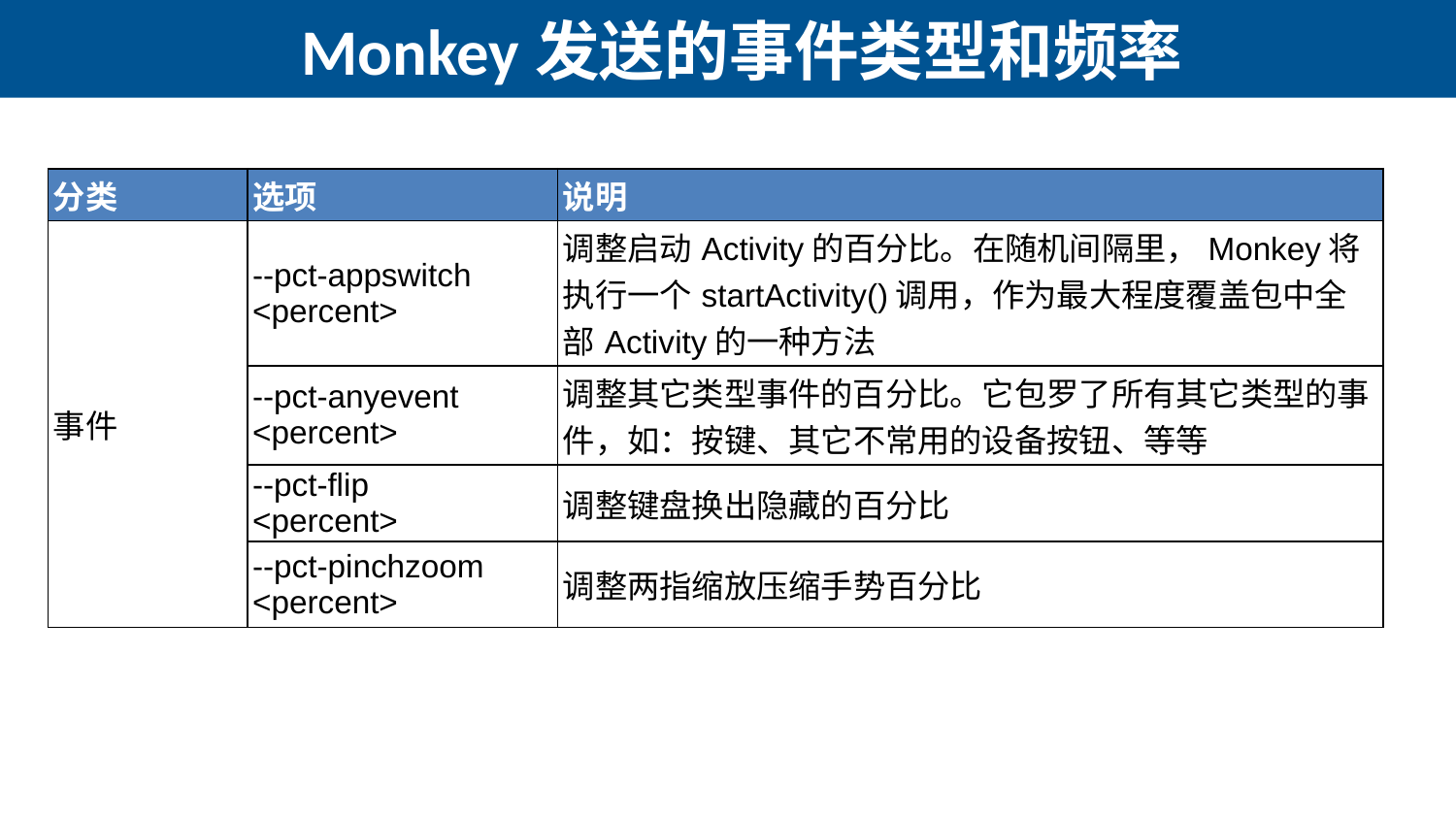

# Monkey发送的事件类型和频率
| 分类 | 选项 | 说明 |
| --- | --- | --- |
| 事件 | --pct-appswitch <percent> | 调整启动Activity的百分比。在随机间隔里，Monkey将执行一个startActivity()调用，作为最大程度覆盖包中全部Activity的一种方法 |
|  | --pct-anyevent <percent> | 调整其它类型事件的百分比。它包罗了所有其它类型的事件，如：按键、其它不常用的设备按钮、等等 |
|  | --pct-flip <percent> | 调整键盘换出隐藏的百分比 |
|  | --pct-pinchzoom <percent> | 调整两指缩放压缩手势百分比 |